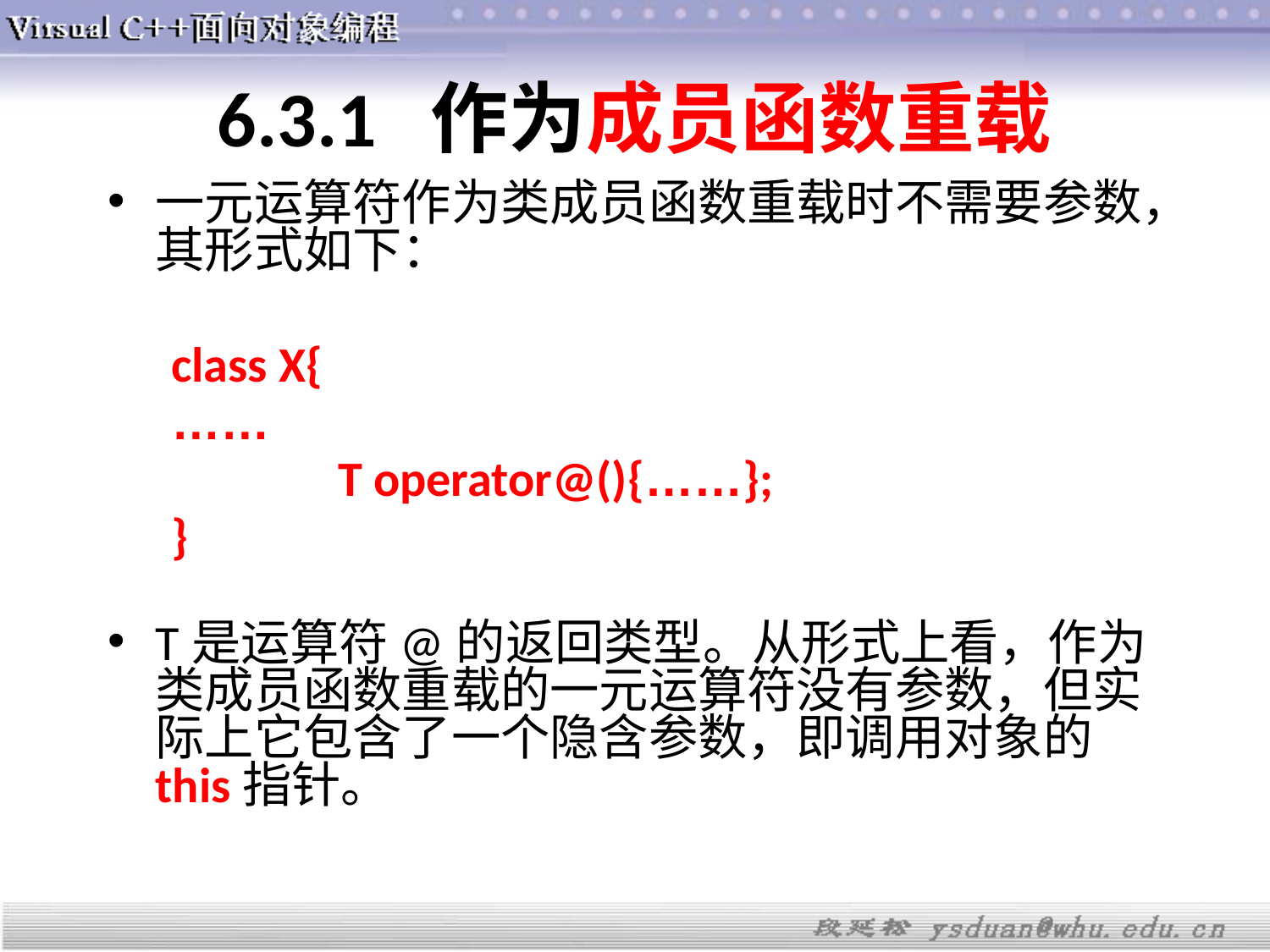

# 6.3.1  作为成员函数重载
一元运算符作为类成员函数重载时不需要参数，其形式如下：

class X{
……
		T operator@(){……};
}

T是运算符@的返回类型。从形式上看，作为类成员函数重载的一元运算符没有参数，但实际上它包含了一个隐含参数，即调用对象的this指针。